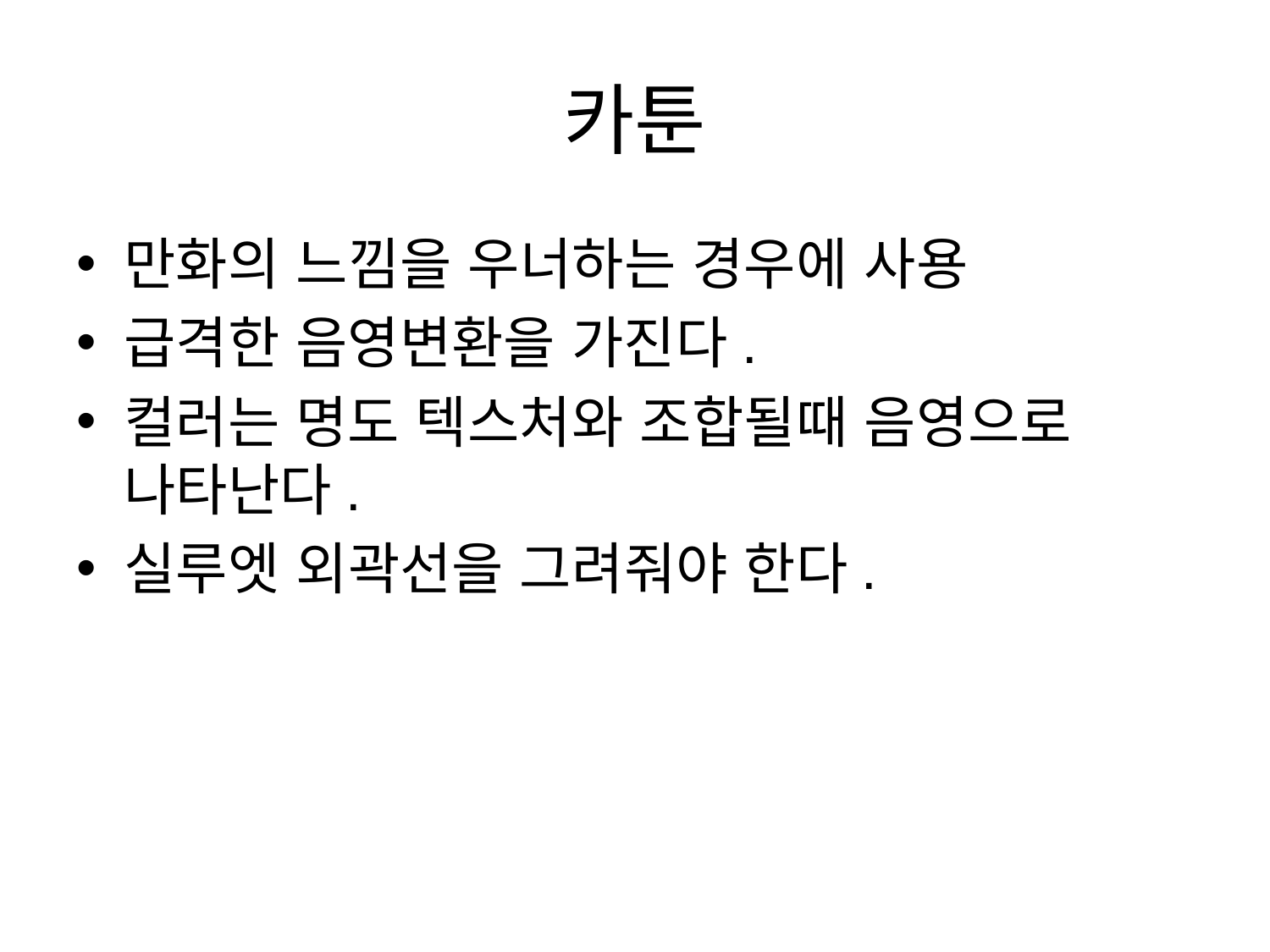

# 카툰
만화의 느낌을 우너하는 경우에 사용
급격한 음영변환을 가진다.
컬러는 명도 텍스처와 조합될때 음영으로 나타난다.
실루엣 외곽선을 그려줘야 한다.